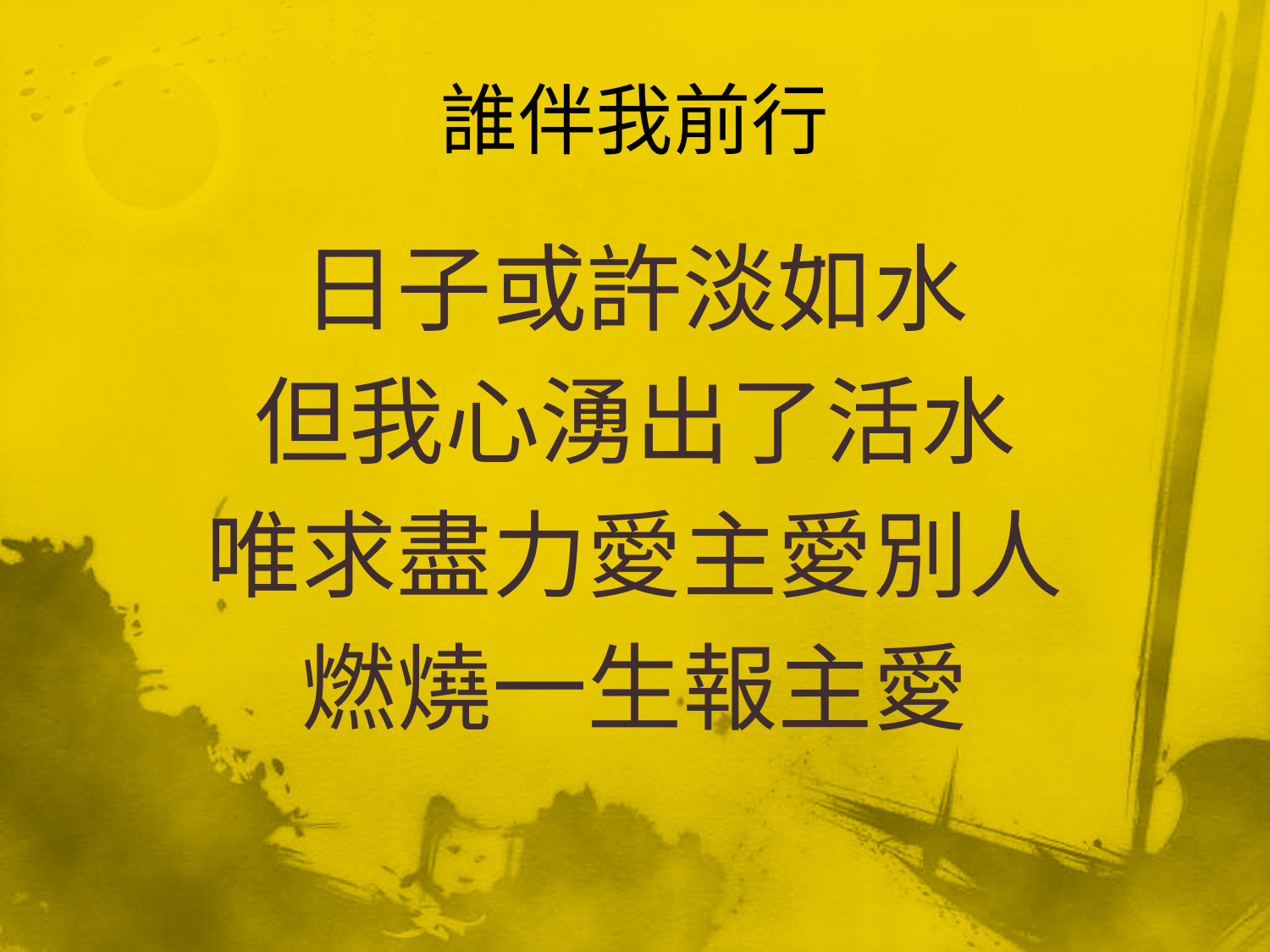

# 誰伴我前行
日子或許淡如水
但我心湧出了活水
唯求盡力愛主愛別人
燃燒一生報主愛